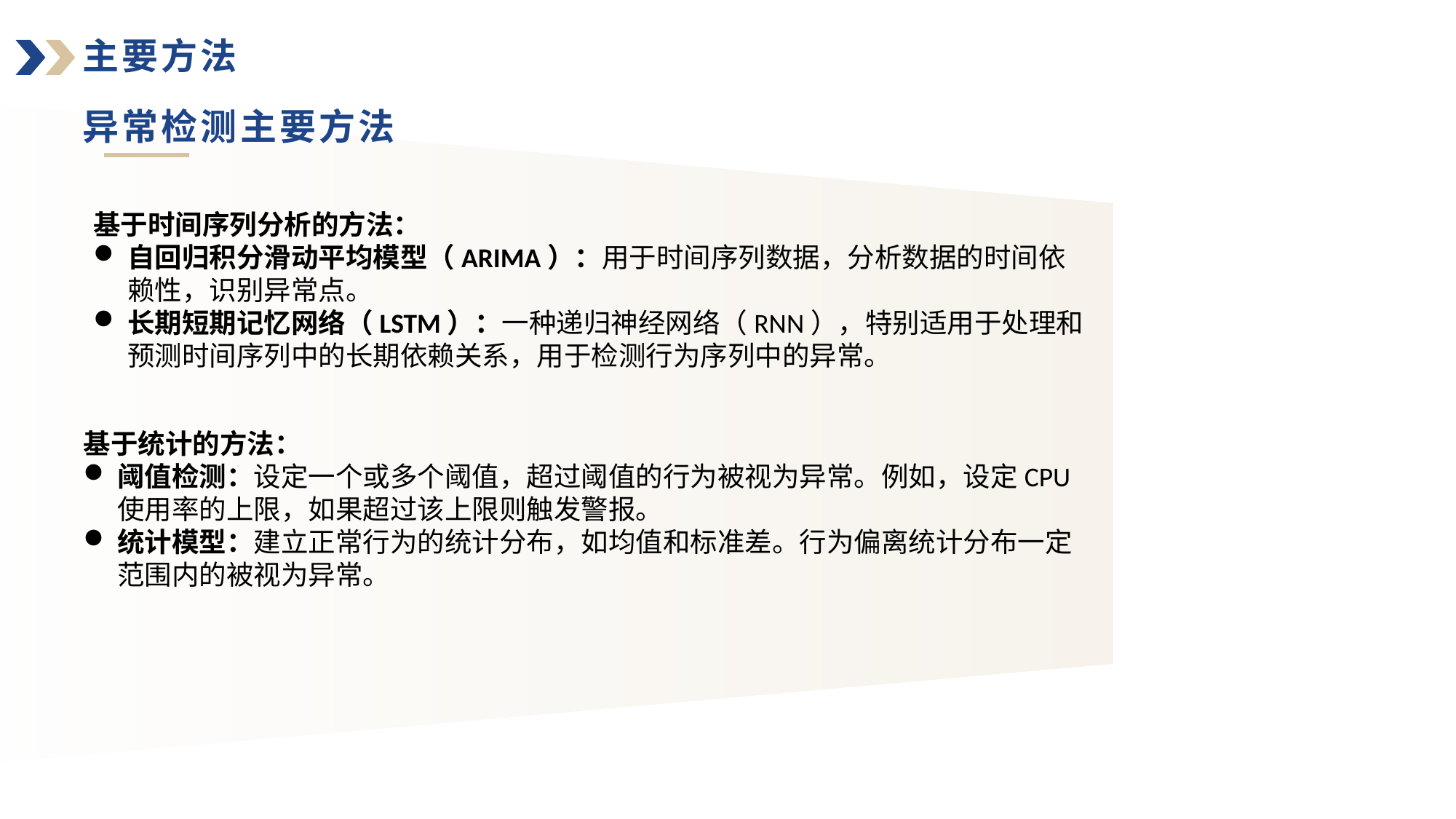

# 主要方法
异常检测主要方法
基于时间序列分析的方法：
自回归积分滑动平均模型（ARIMA）：用于时间序列数据，分析数据的时间依赖性，识别异常点。
长期短期记忆网络（LSTM）：一种递归神经网络（RNN），特别适用于处理和预测时间序列中的长期依赖关系，用于检测行为序列中的异常。

基于统计的方法：
阈值检测：设定一个或多个阈值，超过阈值的行为被视为异常。例如，设定CPU使用率的上限，如果超过该上限则触发警报。
统计模型：建立正常行为的统计分布，如均值和标准差。行为偏离统计分布一定范围内的被视为异常。